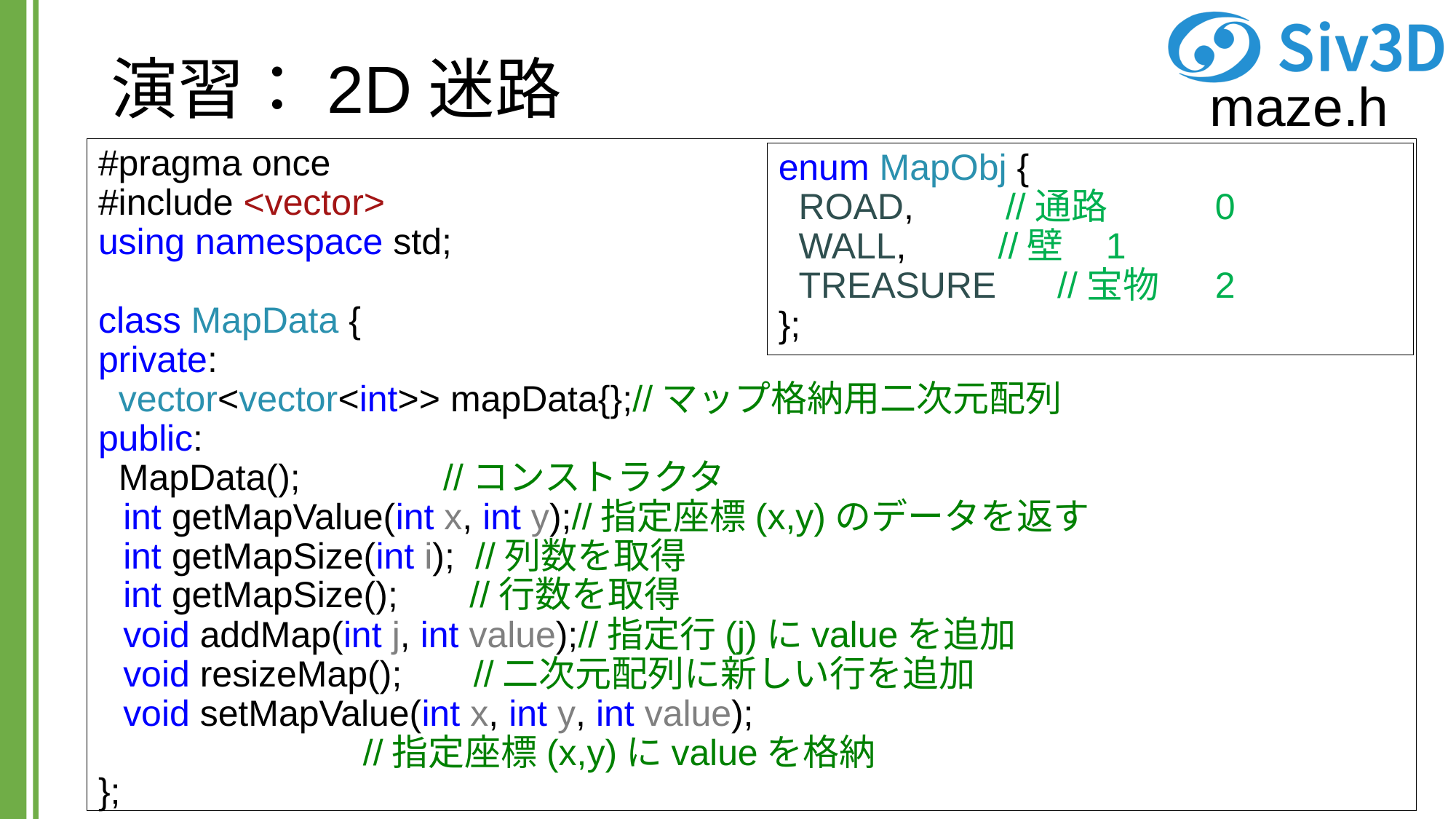

# 演習：2D迷路
maze.h
#pragma once
#include <vector>
using namespace std;
class MapData {
private:
  vector<vector<int>> mapData{};//マップ格納用二次元配列
public:
  MapData();              //コンストラクタ
  int getMapValue(int x, int y);//指定座標(x,y)のデータを返す
  int getMapSize(int i);  //列数を取得
  int getMapSize();       //行数を取得
  void addMap(int j, int value);//指定行(j)にvalueを追加
  void resizeMap();       //二次元配列に新しい行を追加
  void setMapValue(int x, int y, int value);
                          //指定座標(x,y)にvalueを格納
};
enum MapObj {
  ROAD,         //通路	0
  WALL,         //壁 	1
  TREASURE      //宝物 	2
};